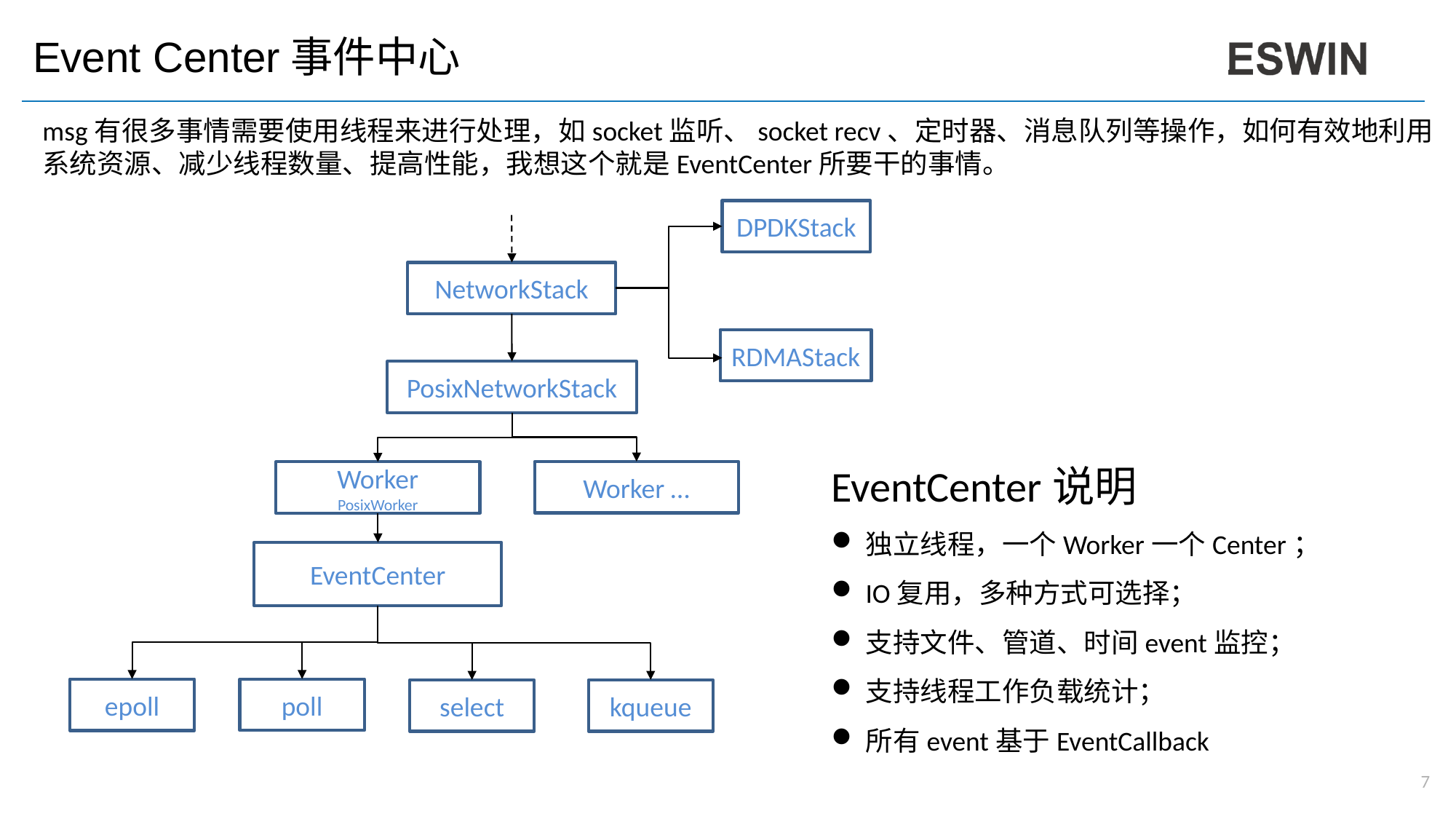

# Event Center事件中心
msg有很多事情需要使用线程来进行处理，如socket监听、socket recv、定时器、消息队列等操作，如何有效地利用系统资源、减少线程数量、提高性能，我想这个就是EventCenter所要干的事情。
DPDKStack
NetworkStack
RDMAStack
PosixNetworkStack
EventCenter说明
独立线程，一个Worker一个Center；
IO复用，多种方式可选择；
支持文件、管道、时间event监控；
支持线程工作负载统计；
所有event基于EventCallback
Worker …
Worker
PosixWorker
EventCenter
poll
epoll
select
kqueue
7